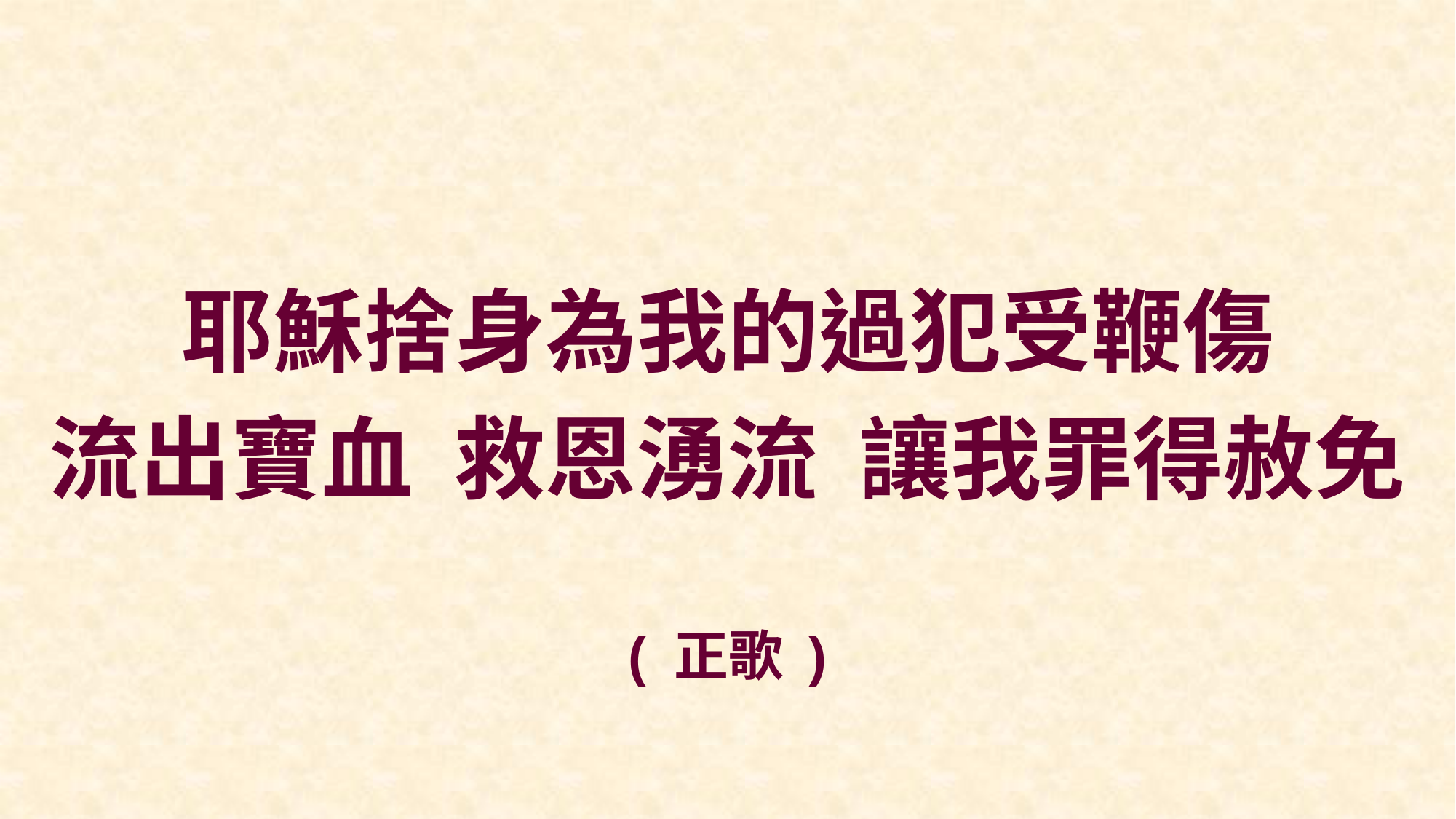

耶穌捨身為我的過犯受鞭傷
流出寶血  救恩湧流  讓我罪得赦免
( 正歌 )